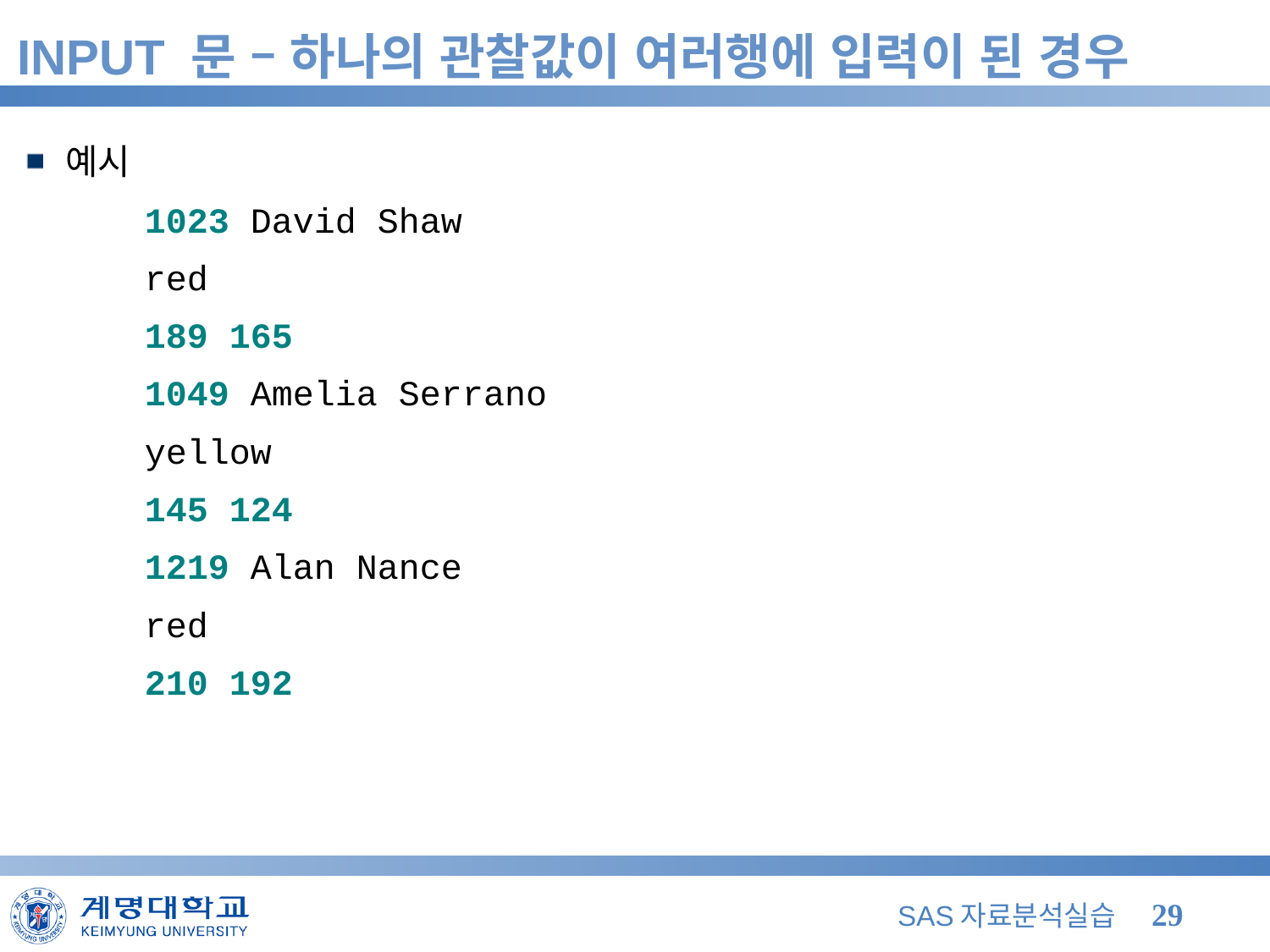

# INPUT 문 – 하나의 관찰값이 여러행에 입력이 된 경우
예시
	1023 David Shaw
	red
	189 165
	1049 Amelia Serrano
	yellow
	145 124
	1219 Alan Nance
	red
	210 192